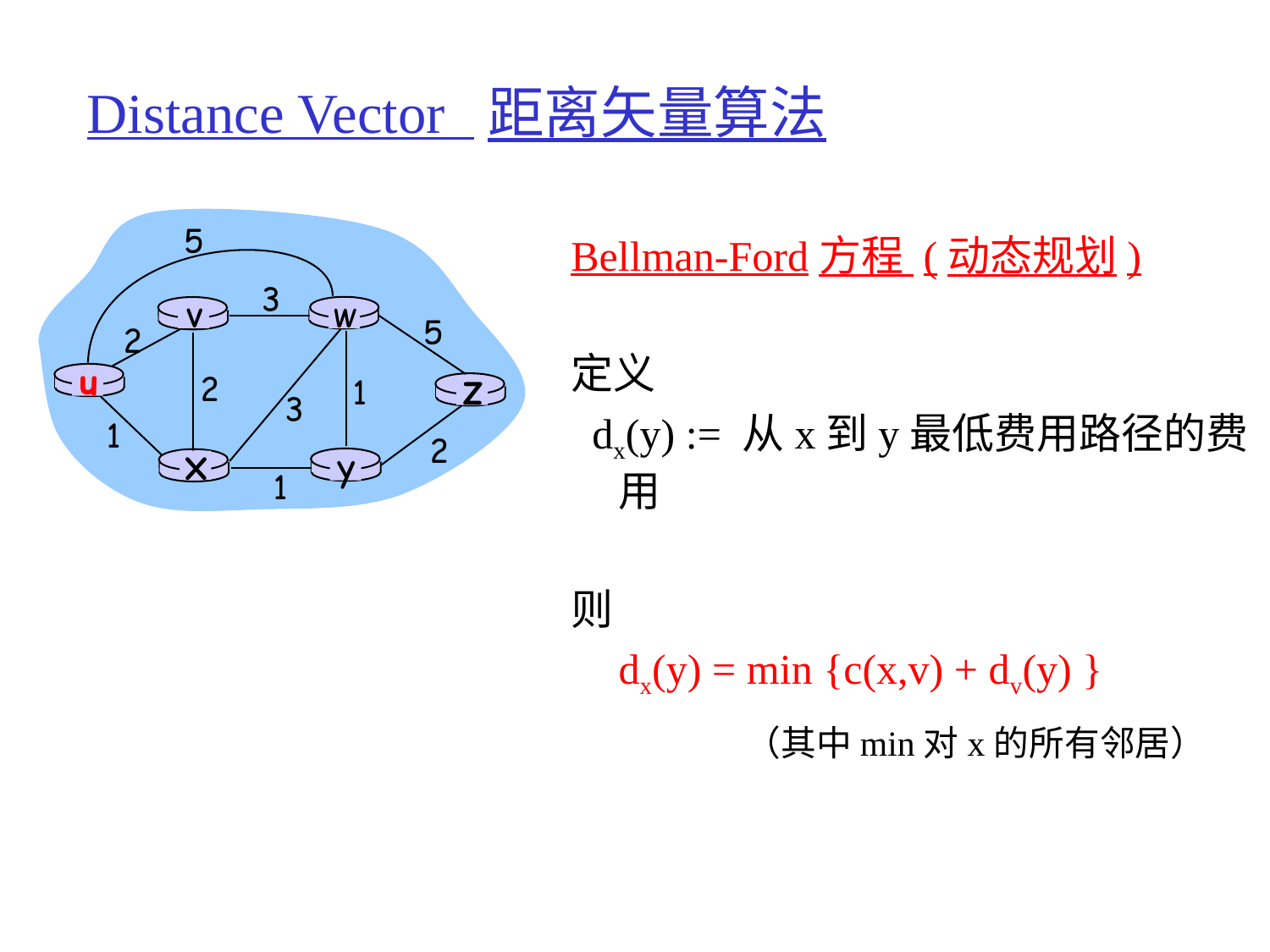

# Distance Vector  距离矢量算法

5

3
v

w

5

2

u

z

2

1

3

1
2
x

y

1

Bellman-Ford方程 (动态规划)

定义
  dx(y) := 从x到y最低费用路径的费用

则
	dx(y) = min {c(x,v) + dv(y) }
		（其中min对x的所有邻居）